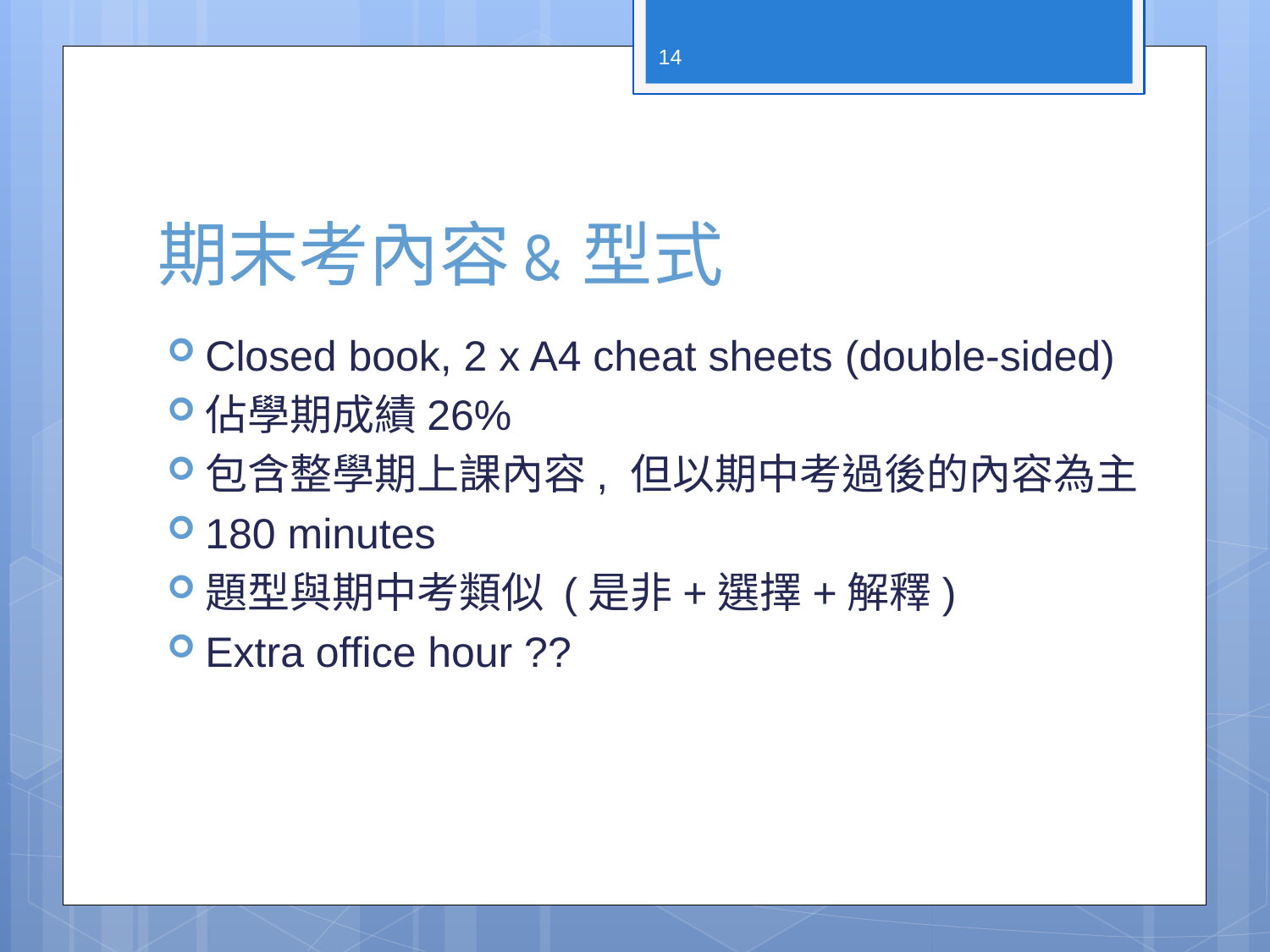

14
# 期末考內容&型式
Closed book, 2 x A4 cheat sheets (double-sided)
佔學期成績26%
包含整學期上課內容, 但以期中考過後的內容為主
180 minutes
題型與期中考類似 (是非+選擇+解釋)
Extra office hour ??